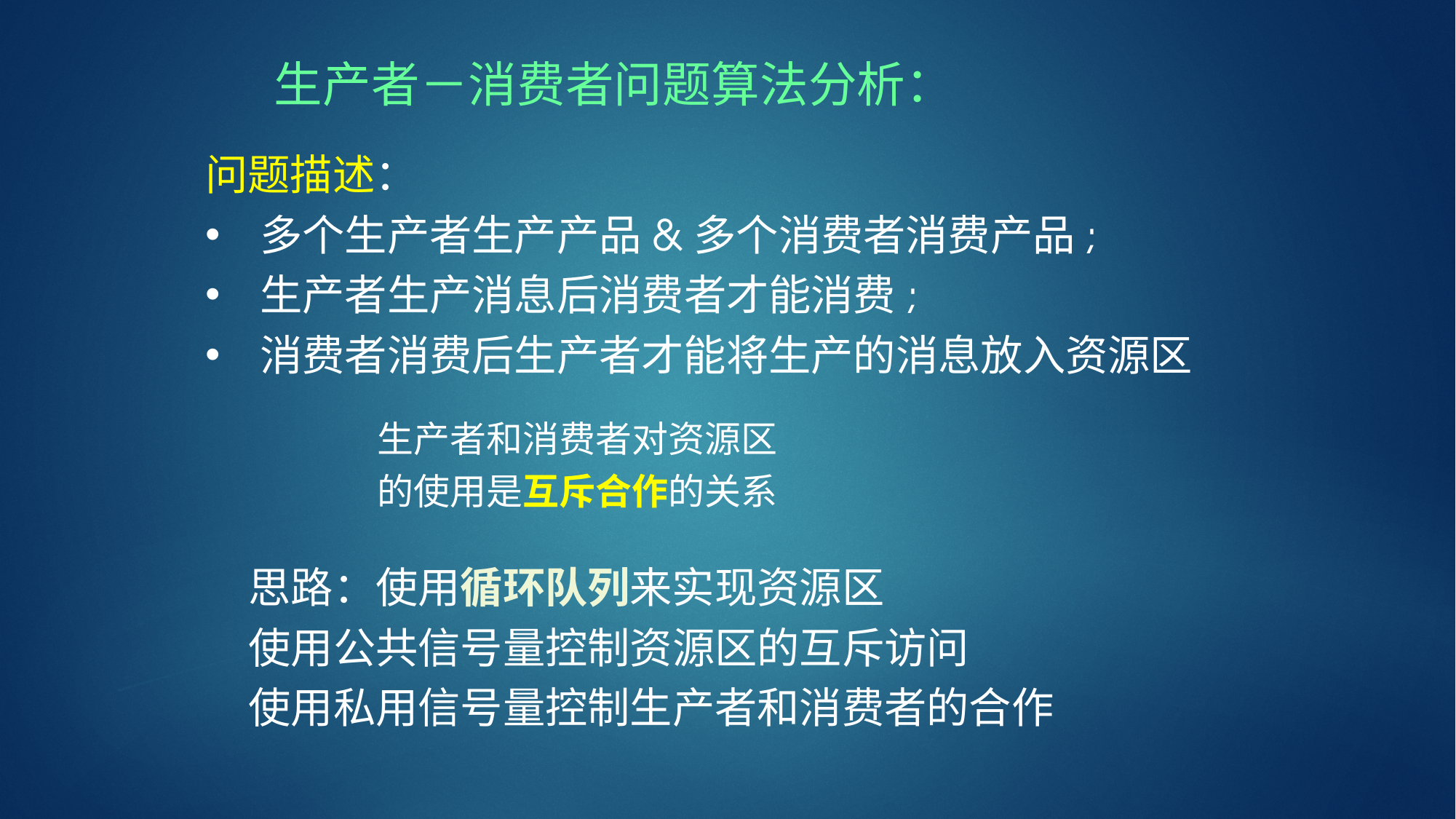

生产者－消费者问题算法分析：
问题描述：
多个生产者生产产品&多个消费者消费产品;
生产者生产消息后消费者才能消费;
消费者消费后生产者才能将生产的消息放入资源区
生产者和消费者对资源区
的使用是互斥合作的关系
思路：使用循环队列来实现资源区
使用公共信号量控制资源区的互斥访问
使用私用信号量控制生产者和消费者的合作